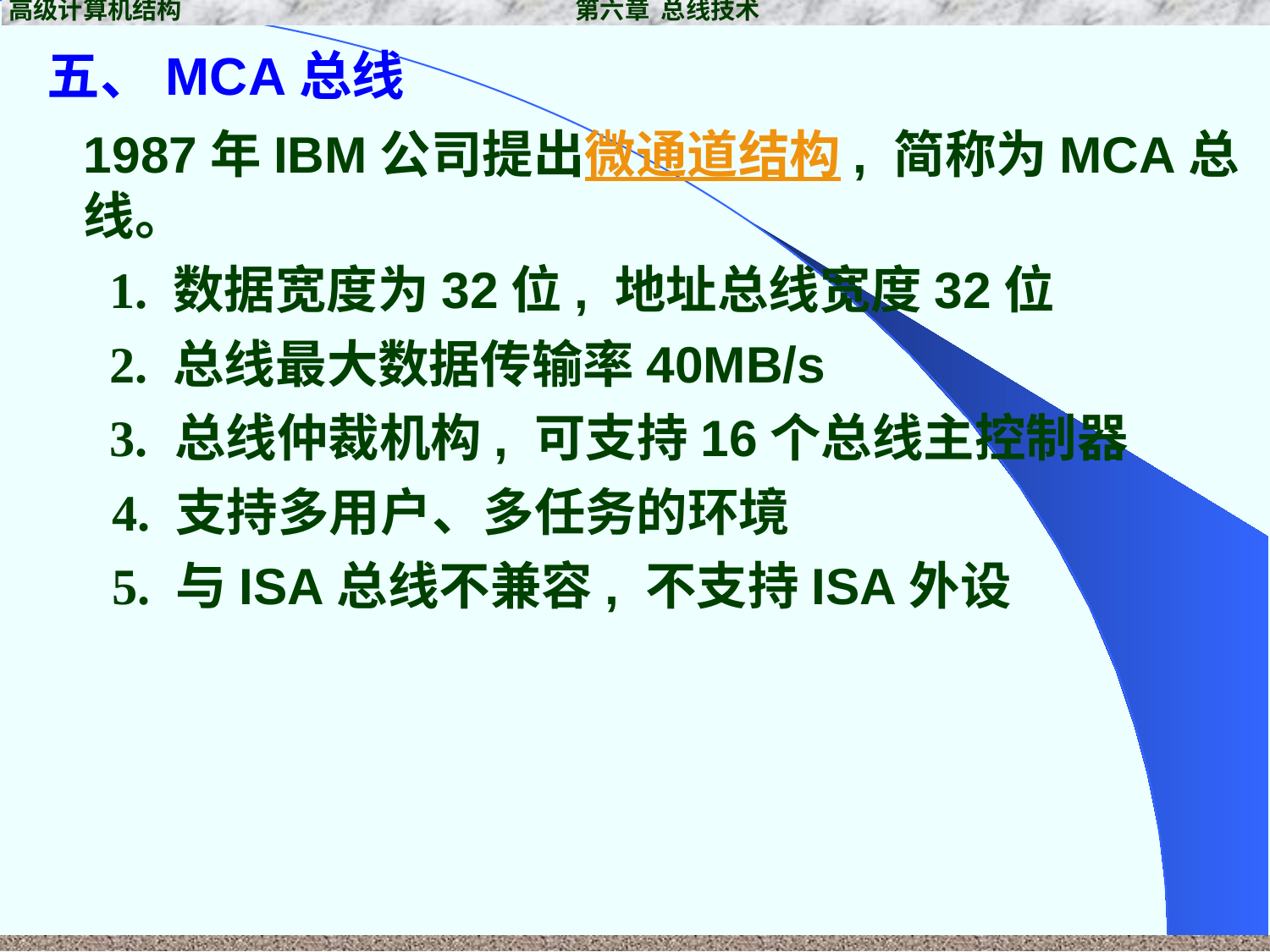

高级计算机结构                                                                     第六章  总线技术
五、MCA总线
1987年IBM公司提出微通道结构, 简称为MCA总线。
  1. 数据宽度为32位, 地址总线宽度32位
  2. 总线最大数据传输率40MB/s
  3. 总线仲裁机构, 可支持16个总线主控制器
  4. 支持多用户、多任务的环境
  5. 与ISA总线不兼容, 不支持ISA外设